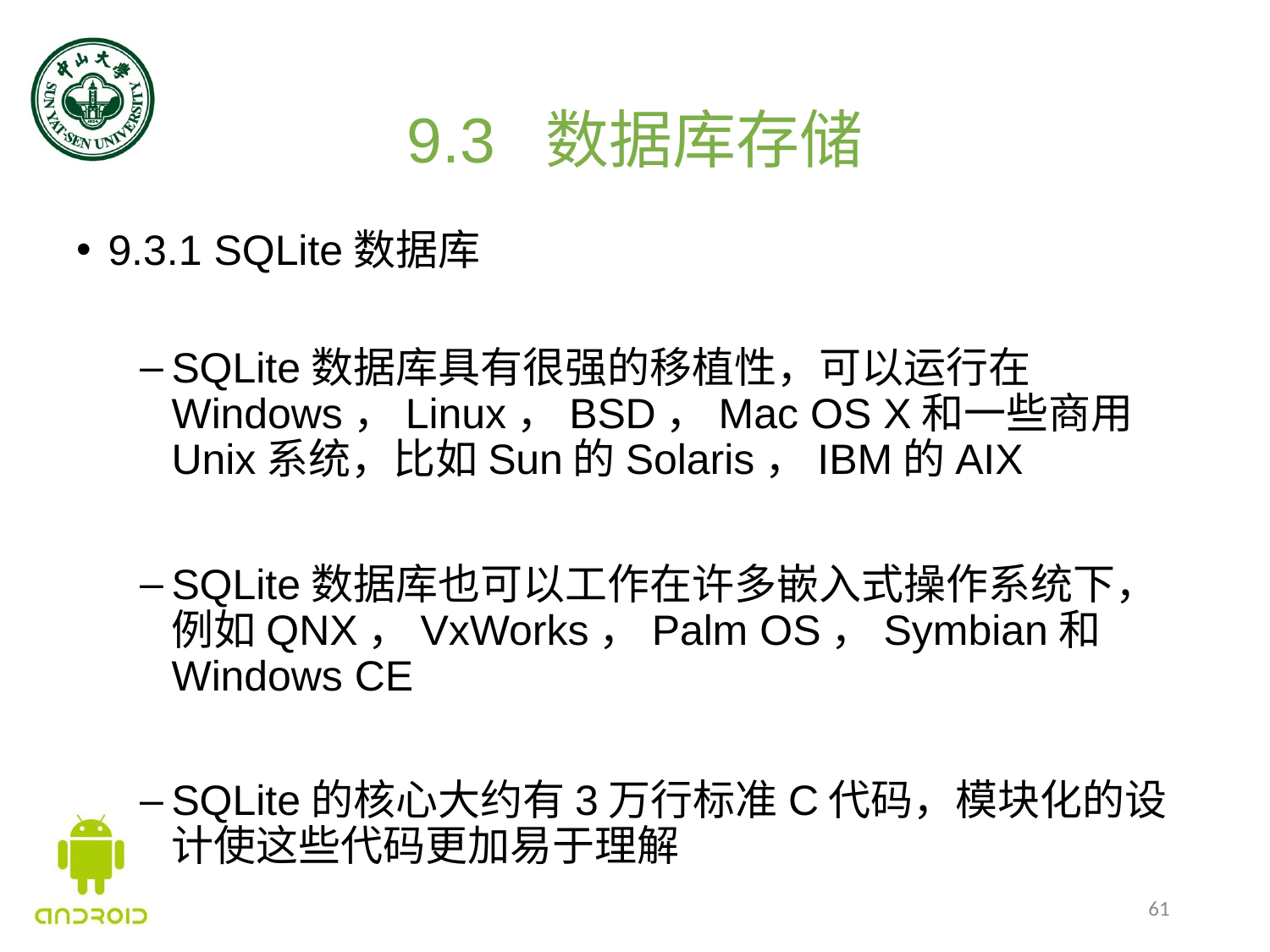

# 9.3  数据库存储
9.3.1 SQLite数据库

SQLite数据库具有很强的移植性，可以运行在Windows，Linux，BSD，Mac OS X和一些商用Unix系统，比如Sun的Solaris，IBM的AIX

SQLite数据库也可以工作在许多嵌入式操作系统下，例如QNX，VxWorks，Palm OS，Symbian和Windows CE

SQLite的核心大约有3万行标准C代码，模块化的设计使这些代码更加易于理解

61